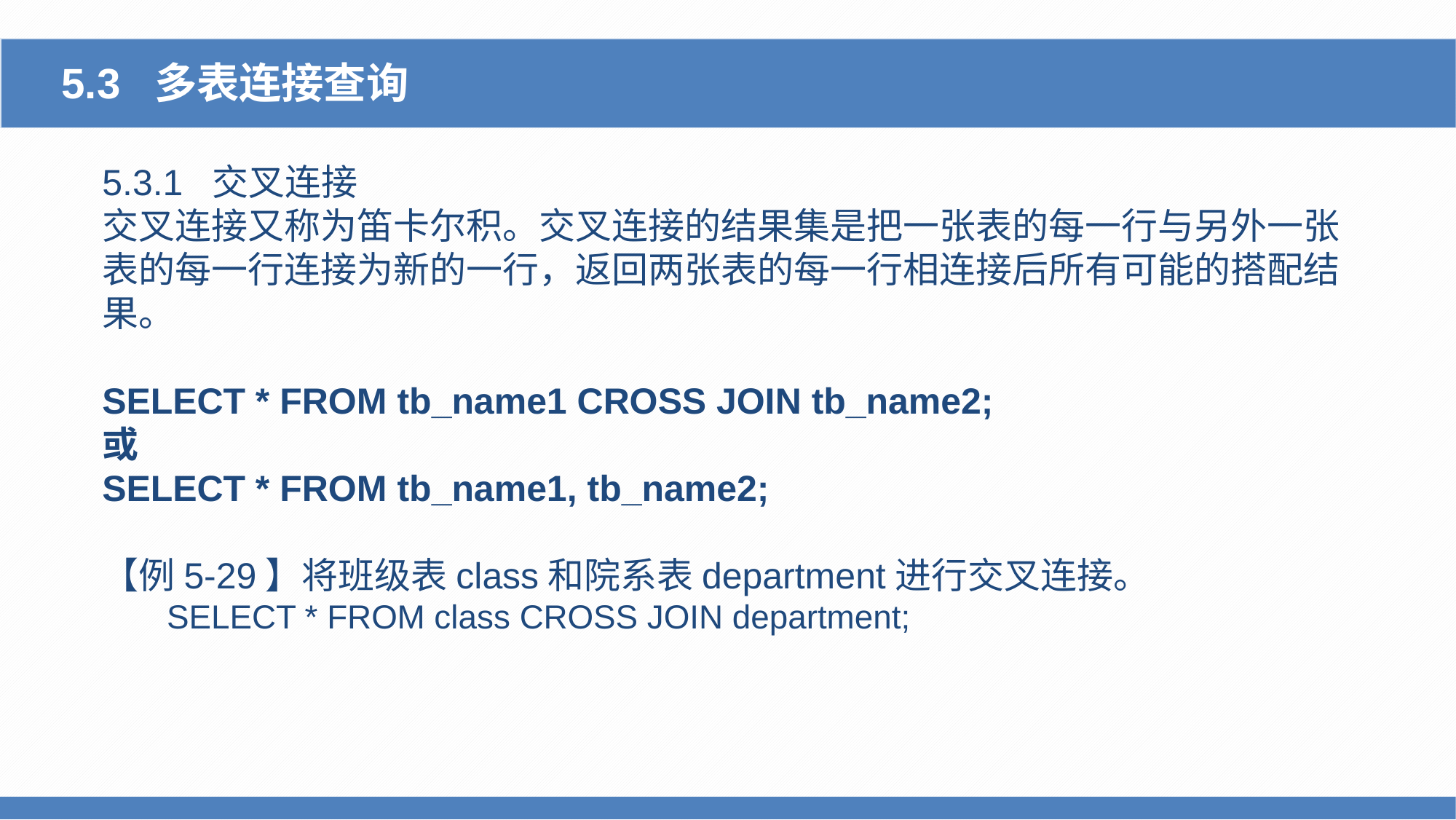

5.3  多表连接查询
5.3.1  交叉连接
交叉连接又称为笛卡尔积。交叉连接的结果集是把一张表的每一行与另外一张表的每一行连接为新的一行，返回两张表的每一行相连接后所有可能的搭配结果。

SELECT * FROM tb_name1 CROSS JOIN tb_name2;
或
SELECT * FROM tb_name1, tb_name2;

【例5-29】将班级表class和院系表department进行交叉连接。
SELECT * FROM class CROSS JOIN department;